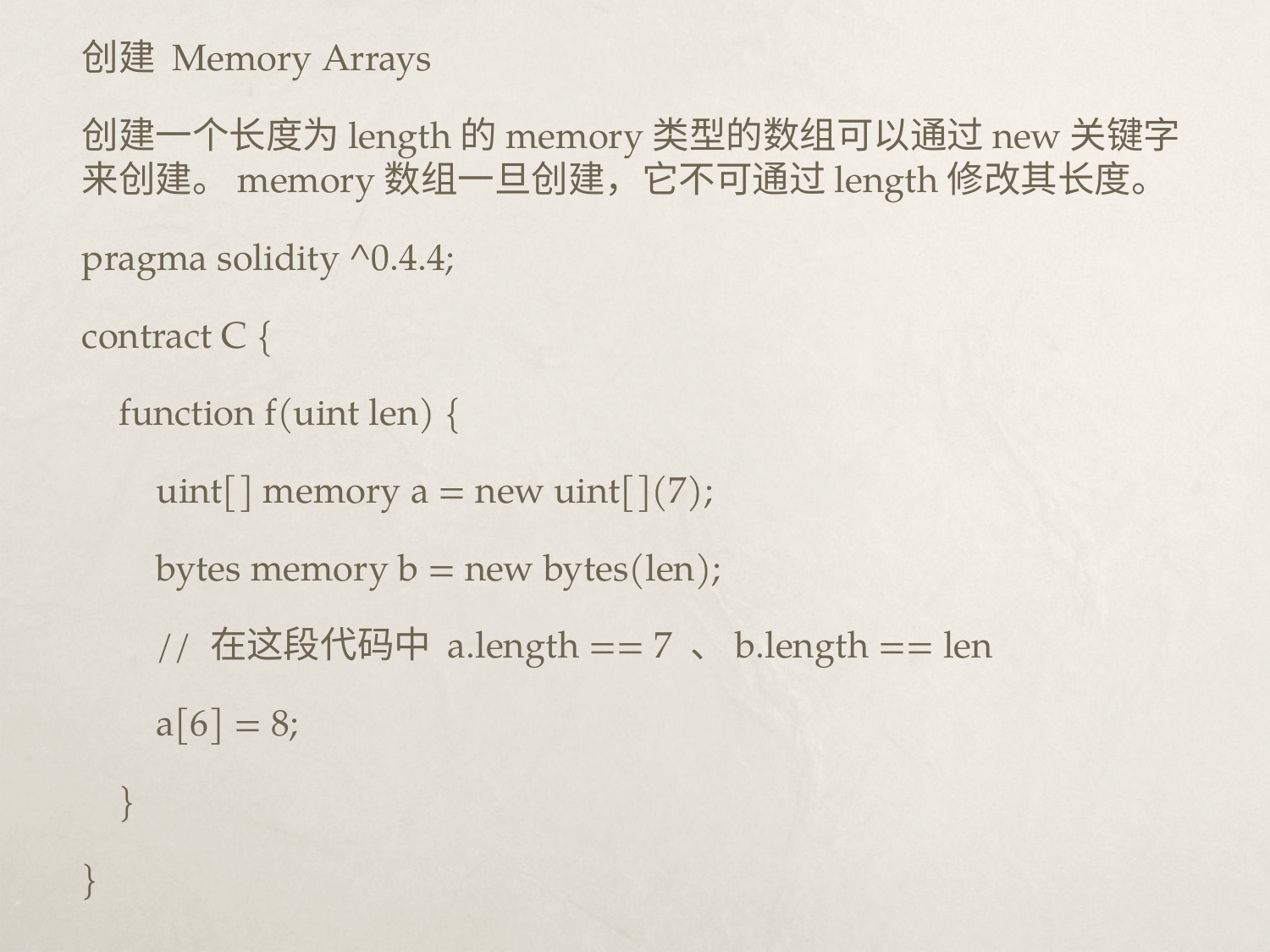

创建 Memory Arrays
创建一个长度为length的memory类型的数组可以通过new关键字来创建。memory数组一旦创建，它不可通过length修改其长度。
pragma solidity ^0.4.4;
contract C {
    function f(uint len) {
        uint[] memory a = new uint[](7);
        bytes memory b = new bytes(len);
        // 在这段代码中 a.length == 7 、b.length == len
        a[6] = 8;
    }
}